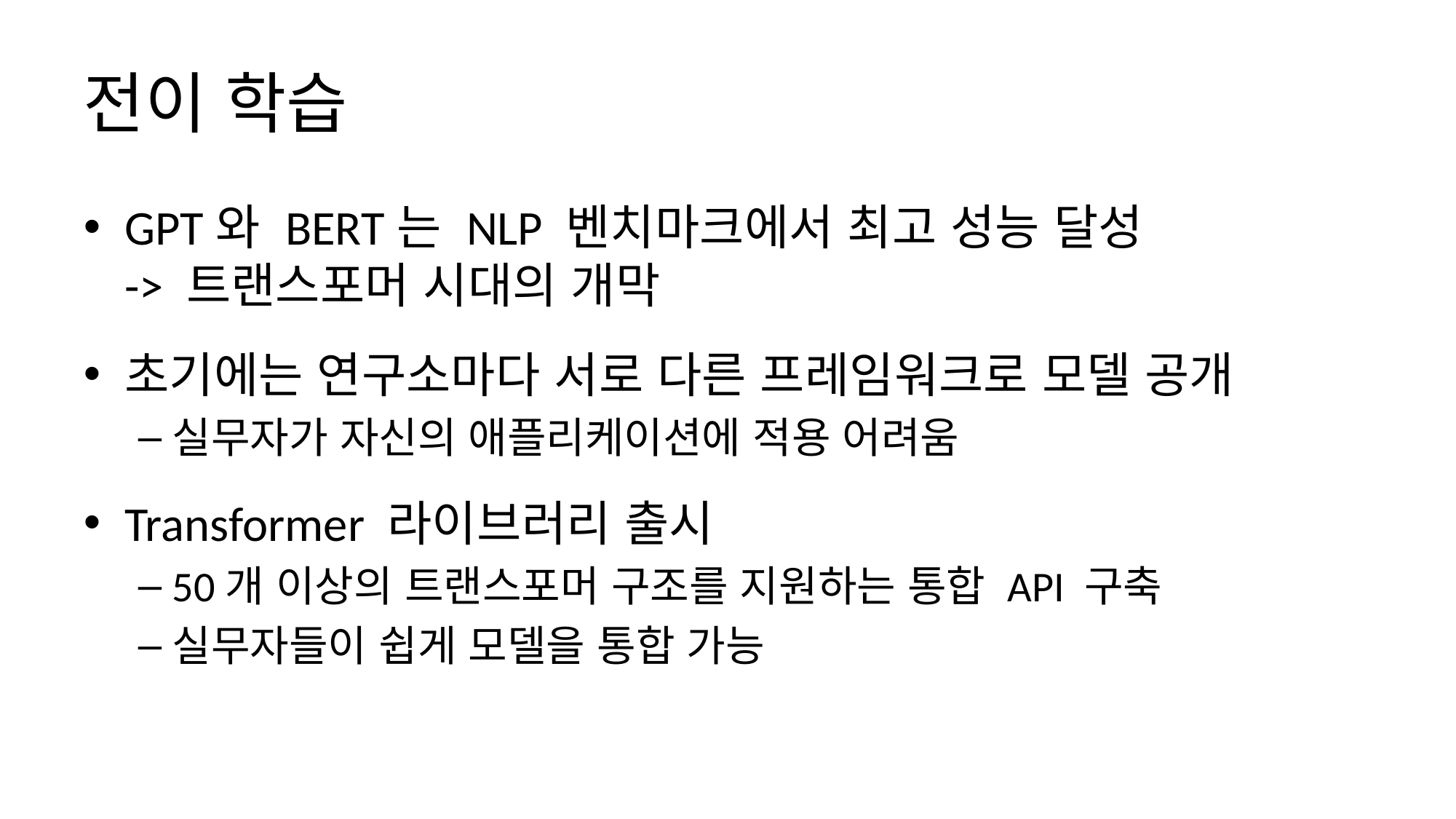

# 전이 학습
GPT와 BERT는 NLP 벤치마크에서 최고 성능 달성
-> 트랜스포머 시대의 개막

초기에는 연구소마다 서로 다른 프레임워크로 모델 공개
실무자가 자신의 애플리케이션에 적용 어려움

Transformer 라이브러리 출시
50개 이상의 트랜스포머 구조를 지원하는 통합 API 구축
실무자들이 쉽게 모델을 통합 가능